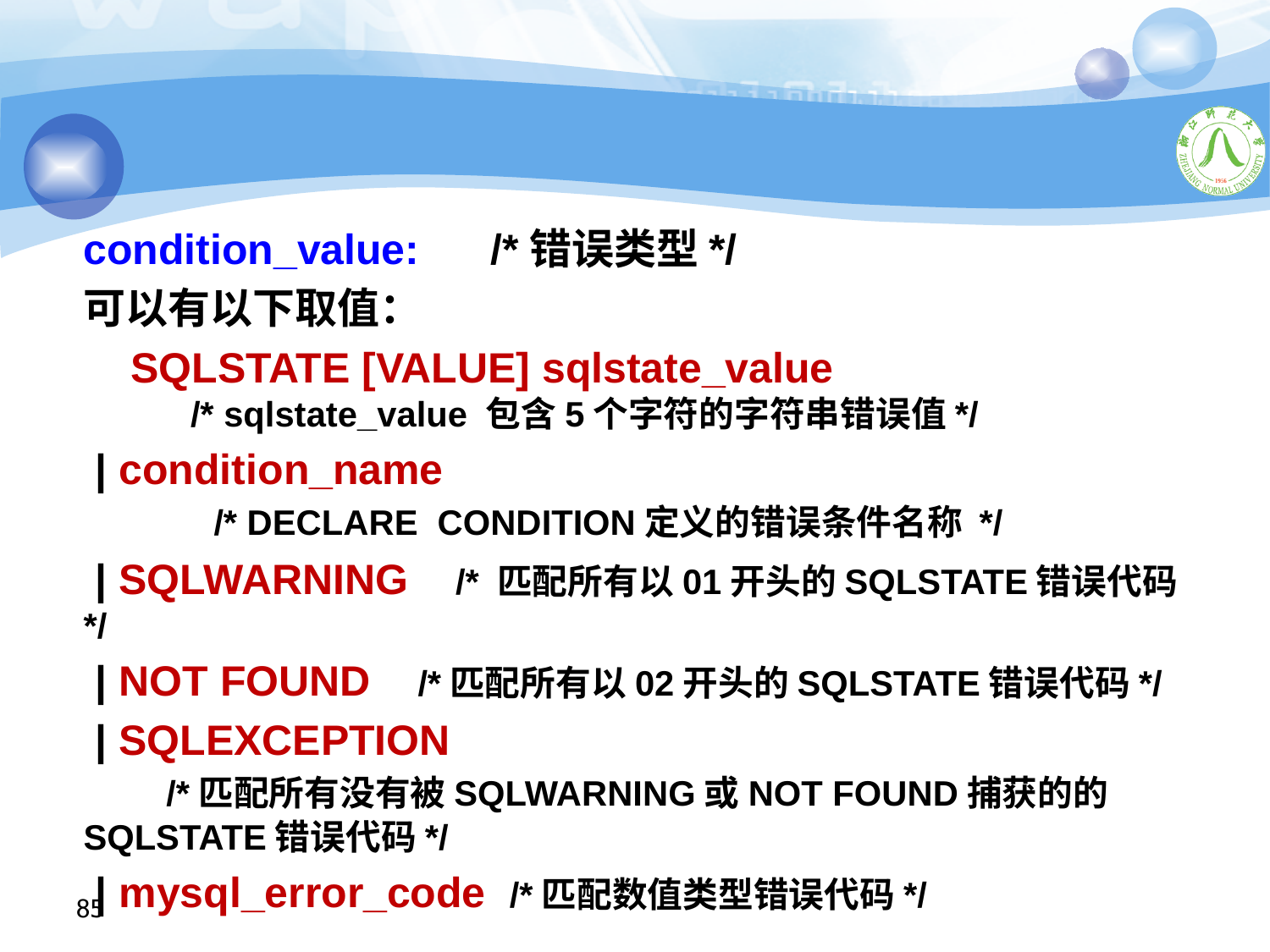

#
condition_value:      /*错误类型*/
可以有以下取值：
    SQLSTATE [VALUE] sqlstate_value
           /* sqlstate_value 包含5个字符的字符串错误值*/
 | condition_name
           /* DECLARE  CONDITION定义的错误条件名称 */
 | SQLWARNING    /* 匹配所有以01开头的SQLSTATE错误代码*/
 | NOT FOUND    /*匹配所有以02开头的SQLSTATE错误代码*/
 | SQLEXCEPTION
       /*匹配所有没有被SQLWARNING或NOT FOUND捕获的的SQLSTATE错误代码*/
 | mysql_error_code  /*匹配数值类型错误代码*/

85